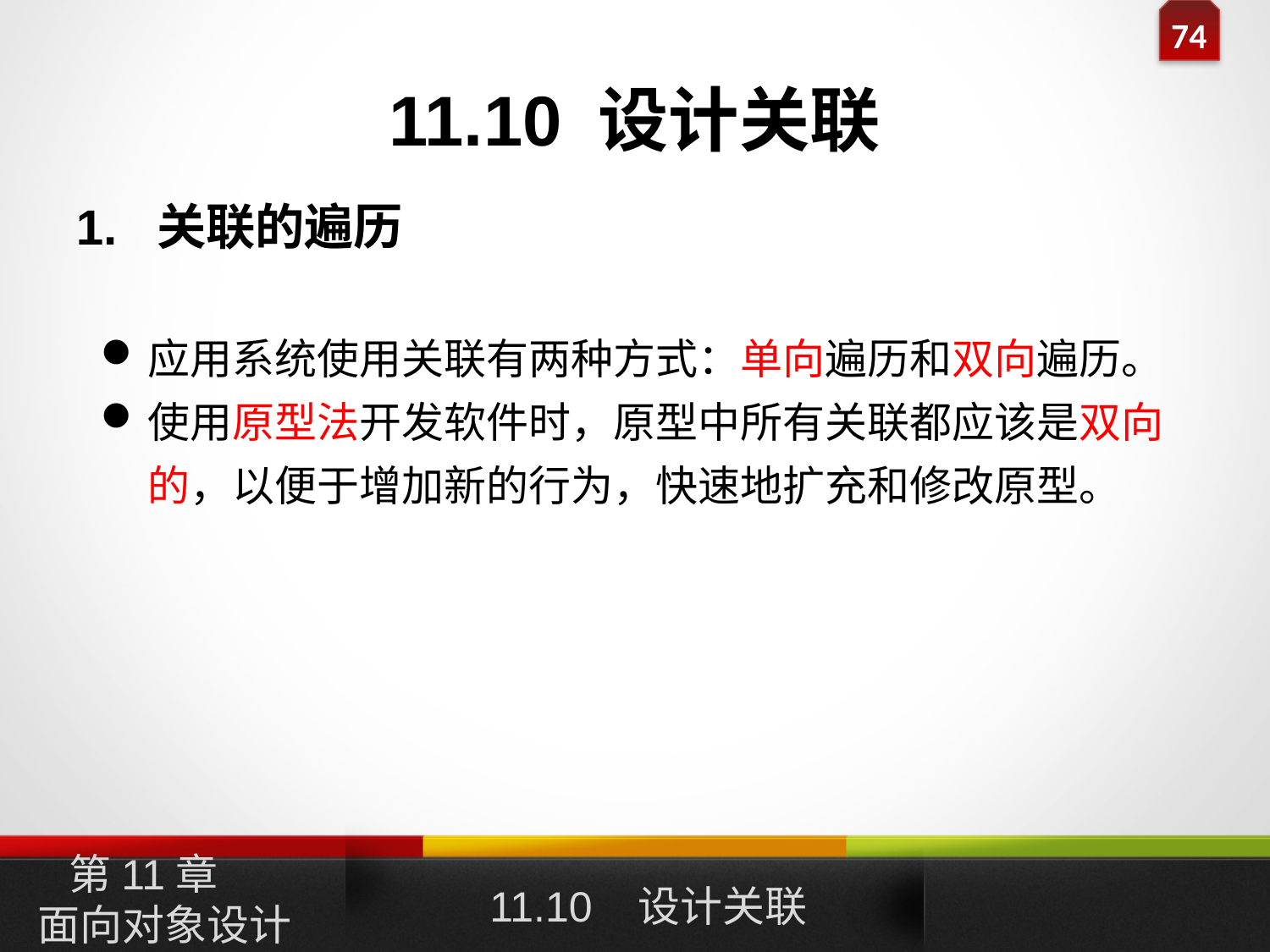

# 11.10 设计关联
1.  关联的遍历
应用系统使用关联有两种方式：单向遍历和双向遍历。
使用原型法开发软件时，原型中所有关联都应该是双向的，以便于增加新的行为，快速地扩充和修改原型。
11.10   设计关联